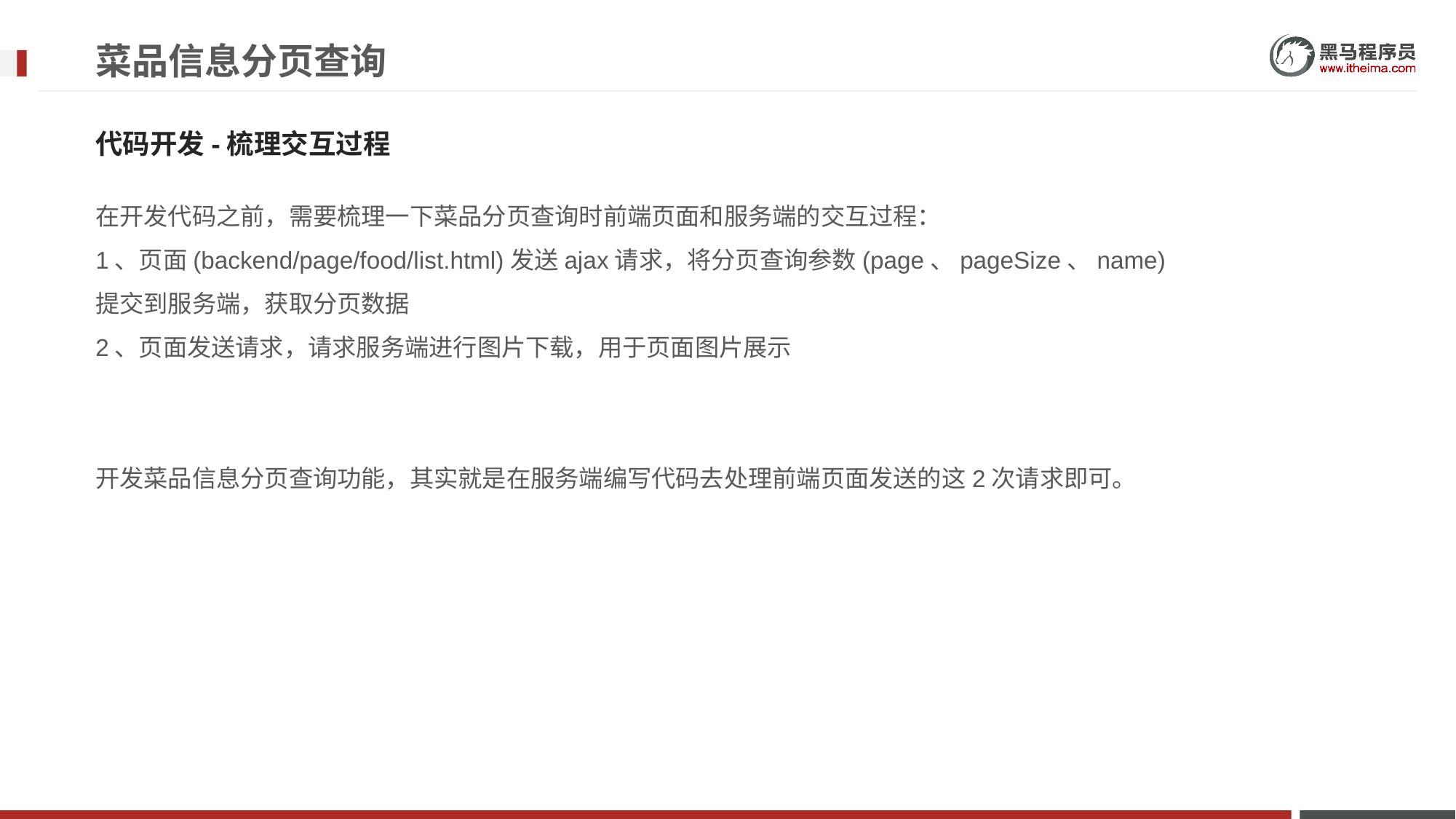

# 菜品信息分页查询
代码开发-梳理交互过程
在开发代码之前，需要梳理一下菜品分页查询时前端页面和服务端的交互过程：
1、页面(backend/page/food/list.html)发送ajax请求，将分页查询参数(page、pageSize、name)提交到服务端，获取分页数据
2、页面发送请求，请求服务端进行图片下载，用于页面图片展示

开发菜品信息分页查询功能，其实就是在服务端编写代码去处理前端页面发送的这2次请求即可。